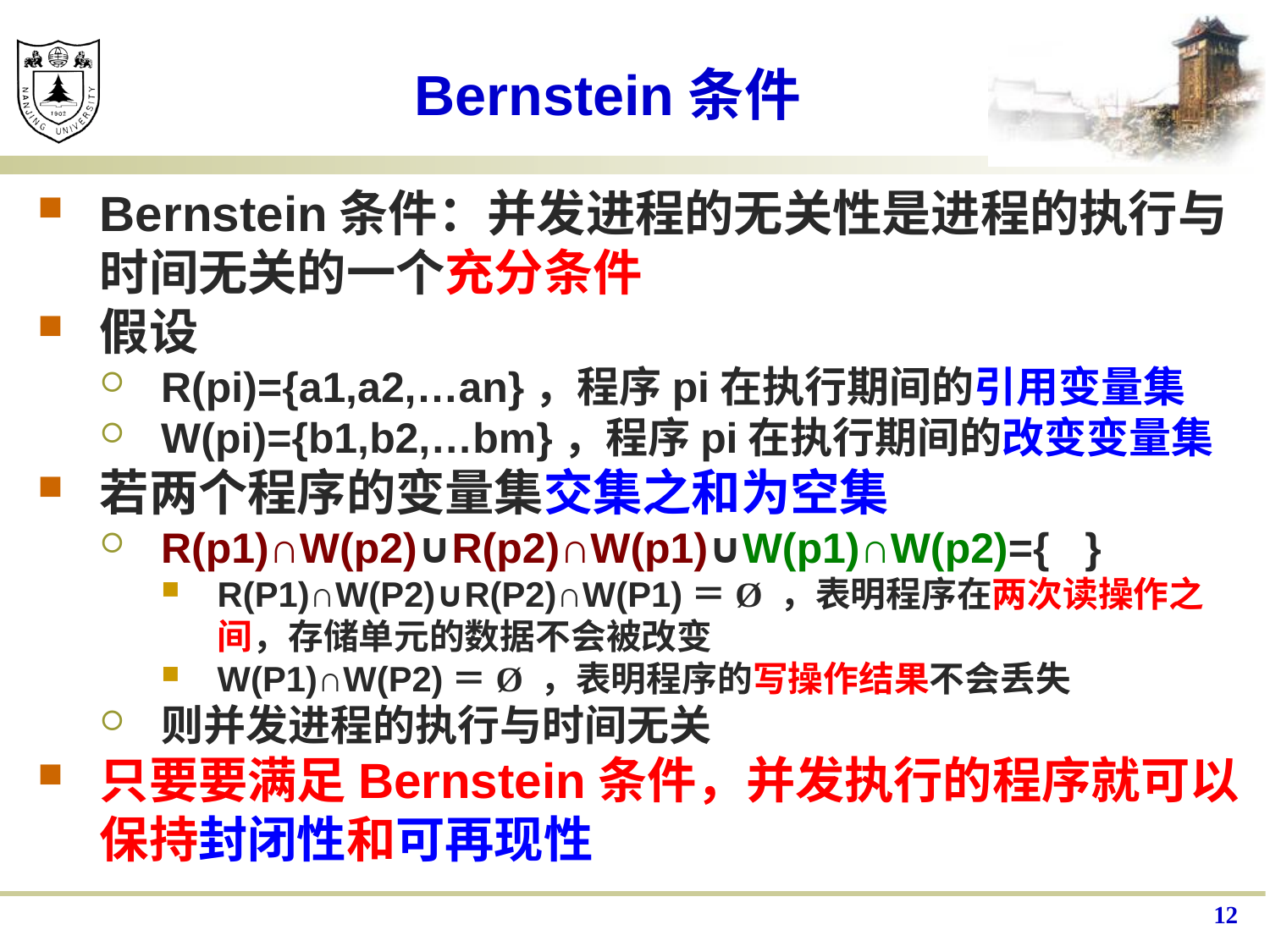

# Bernstein条件
Bernstein条件：并发进程的无关性是进程的执行与时间无关的一个充分条件
假设
R(pi)={a1,a2,…an}，程序pi在执行期间的引用变量集
W(pi)={b1,b2,…bm}，程序pi在执行期间的改变变量集
若两个程序的变量集交集之和为空集
R(p1)∩W(p2)∪R(p2)∩W(p1)∪W(p1)∩W(p2)={   }
R(P1)∩W(P2)∪R(P2)∩W(P1)＝Ø ，表明程序在两次读操作之间，存储单元的数据不会被改变
W(P1)∩W(P2)＝Ø ，表明程序的写操作结果不会丢失
则并发进程的执行与时间无关
只要要满足Bernstein条件，并发执行的程序就可以保持封闭性和可再现性
12